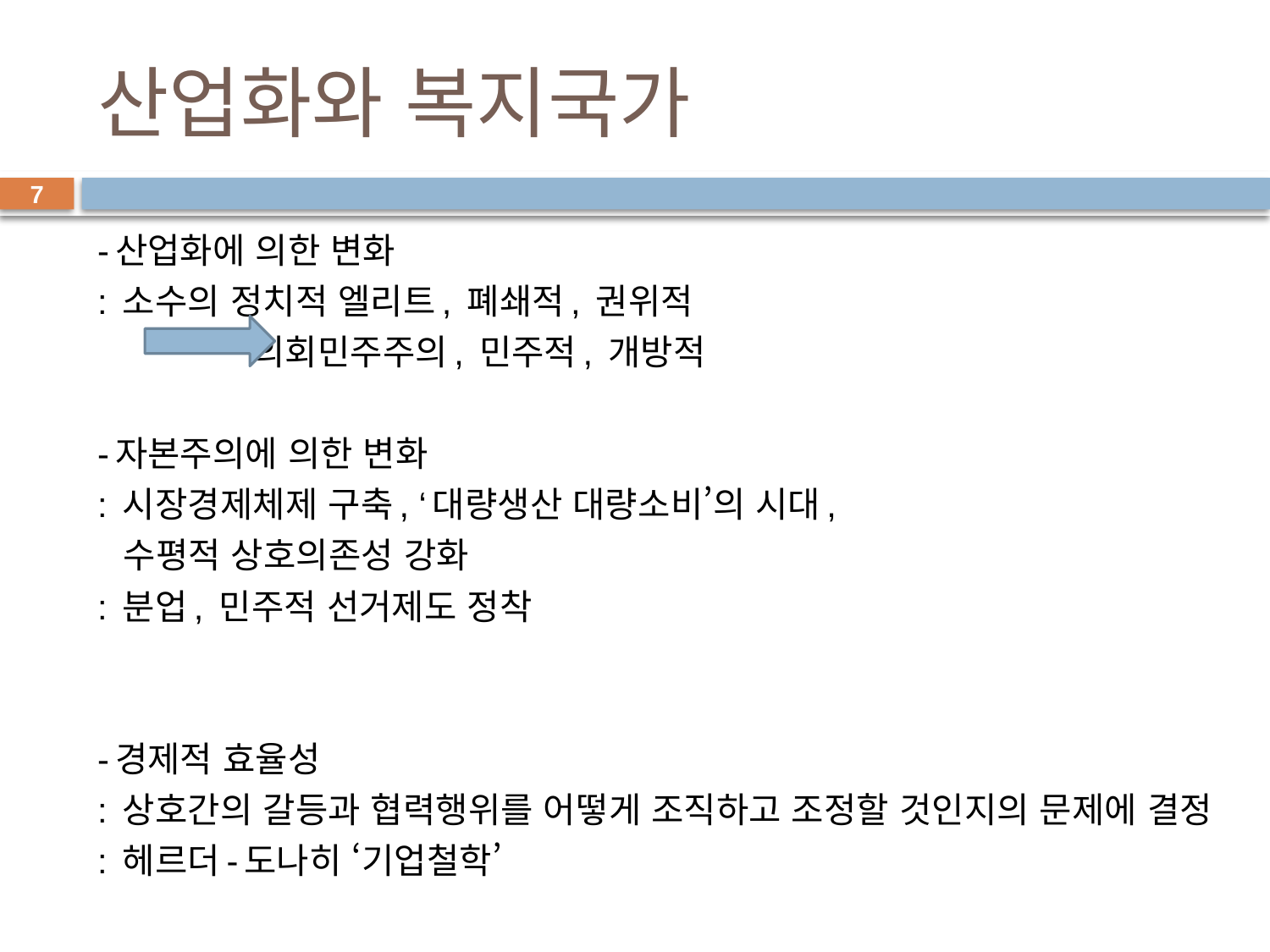

# 산업화와 복지국가
7
-산업화에 의한 변화
: 소수의 정치적 엘리트, 폐쇄적, 권위적
               의회민주주의, 민주적, 개방적

-자본주의에 의한 변화
: 시장경제체제 구축, ‘대량생산 대량소비’의 시대,
  수평적 상호의존성 강화
: 분업, 민주적 선거제도 정착

-경제적 효율성
: 상호간의 갈등과 협력행위를 어떻게 조직하고 조정할 것인지의 문제에 결정
: 헤르더-도나히 ‘기업철학’